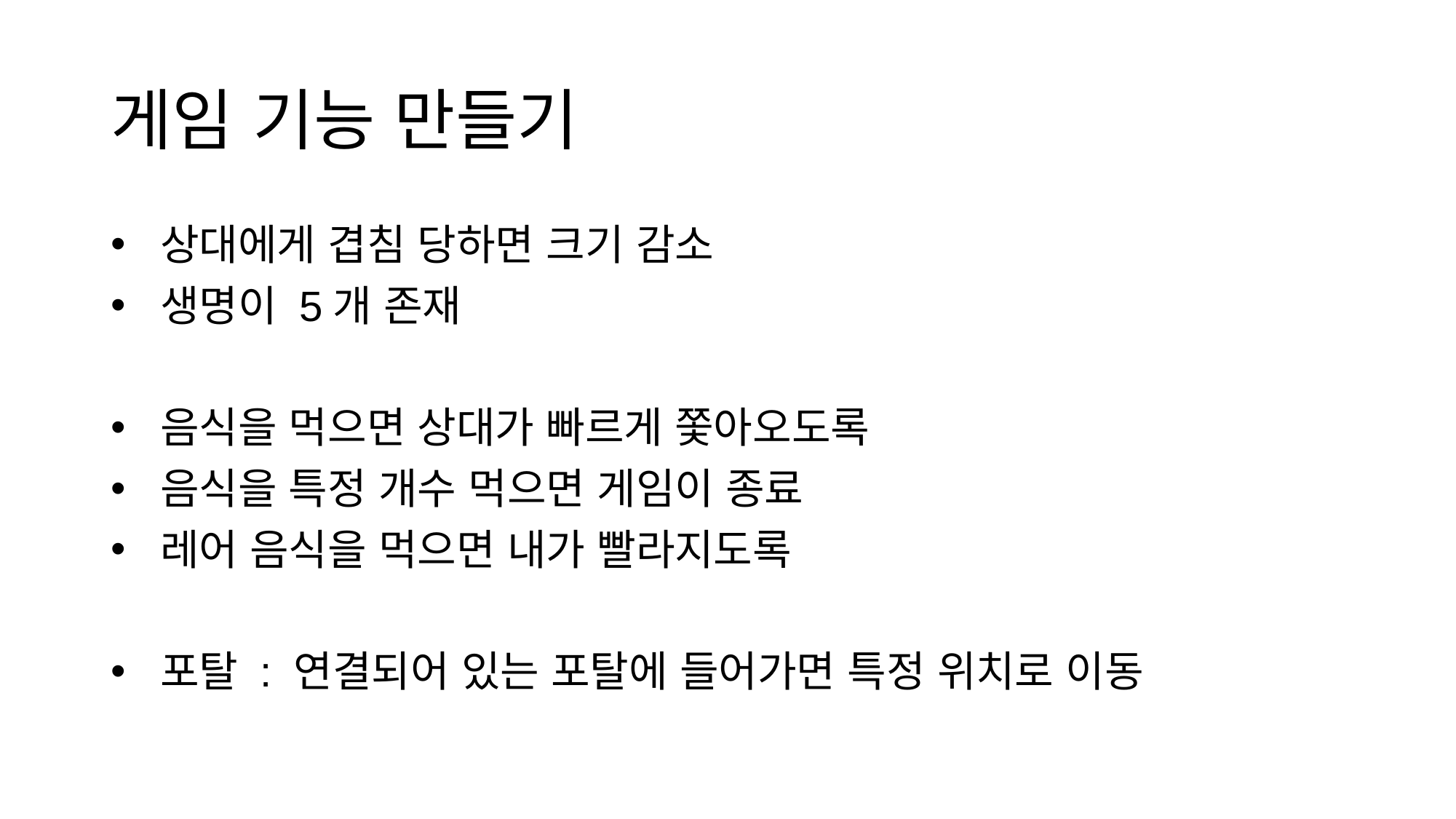

# 게임 기능 만들기
 상대에게 겹침 당하면 크기 감소
 생명이 5개 존재

 음식을 먹으면 상대가 빠르게 쫓아오도록
 음식을 특정 개수 먹으면 게임이 종료
 레어 음식을 먹으면 내가 빨라지도록

 포탈 : 연결되어 있는 포탈에 들어가면 특정 위치로 이동